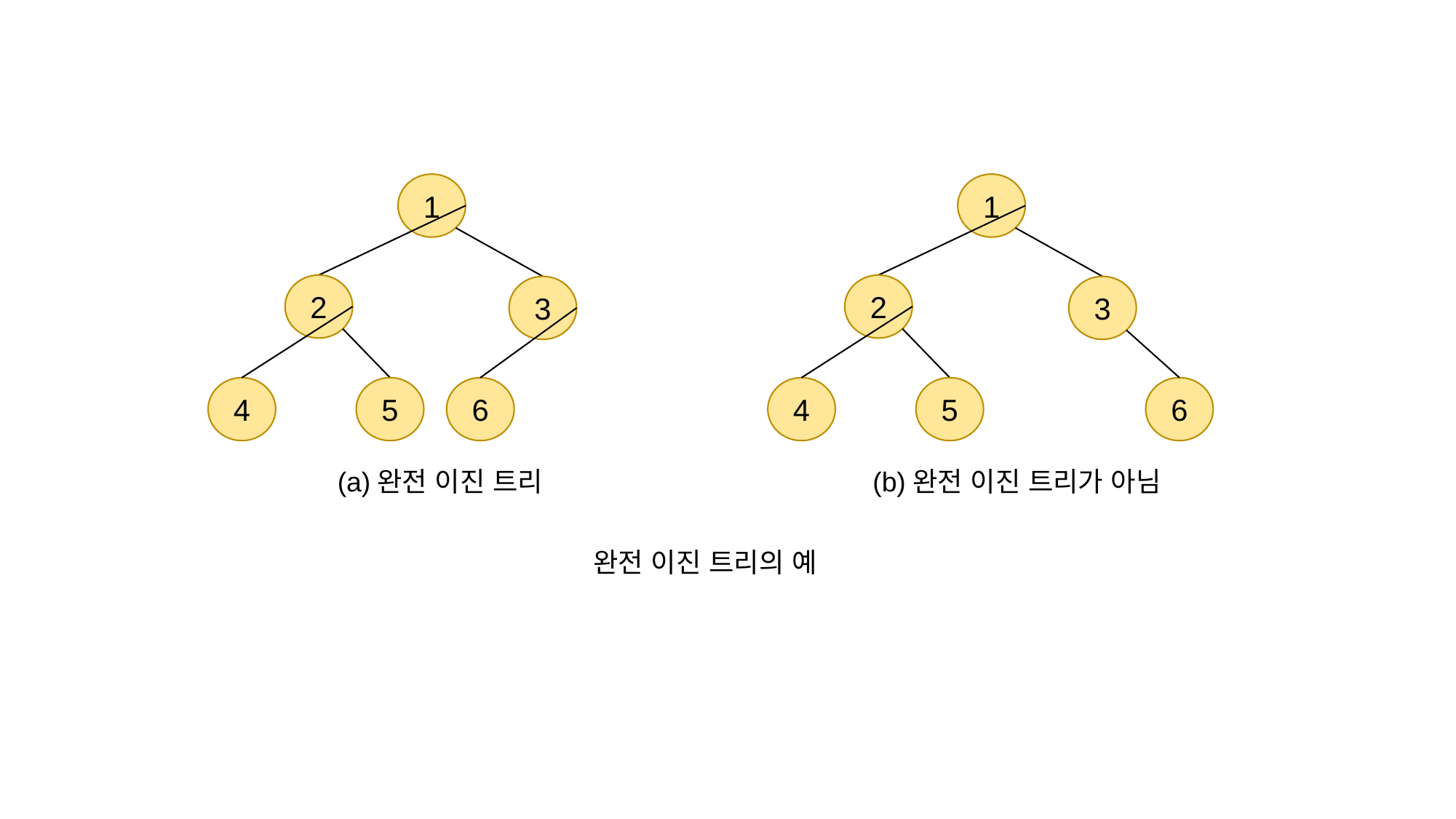

1
1
2
2
3
3
4
5
6
4
5
6
(a)완전 이진 트리
(b)완전 이진 트리가 아님
완전 이진 트리의 예